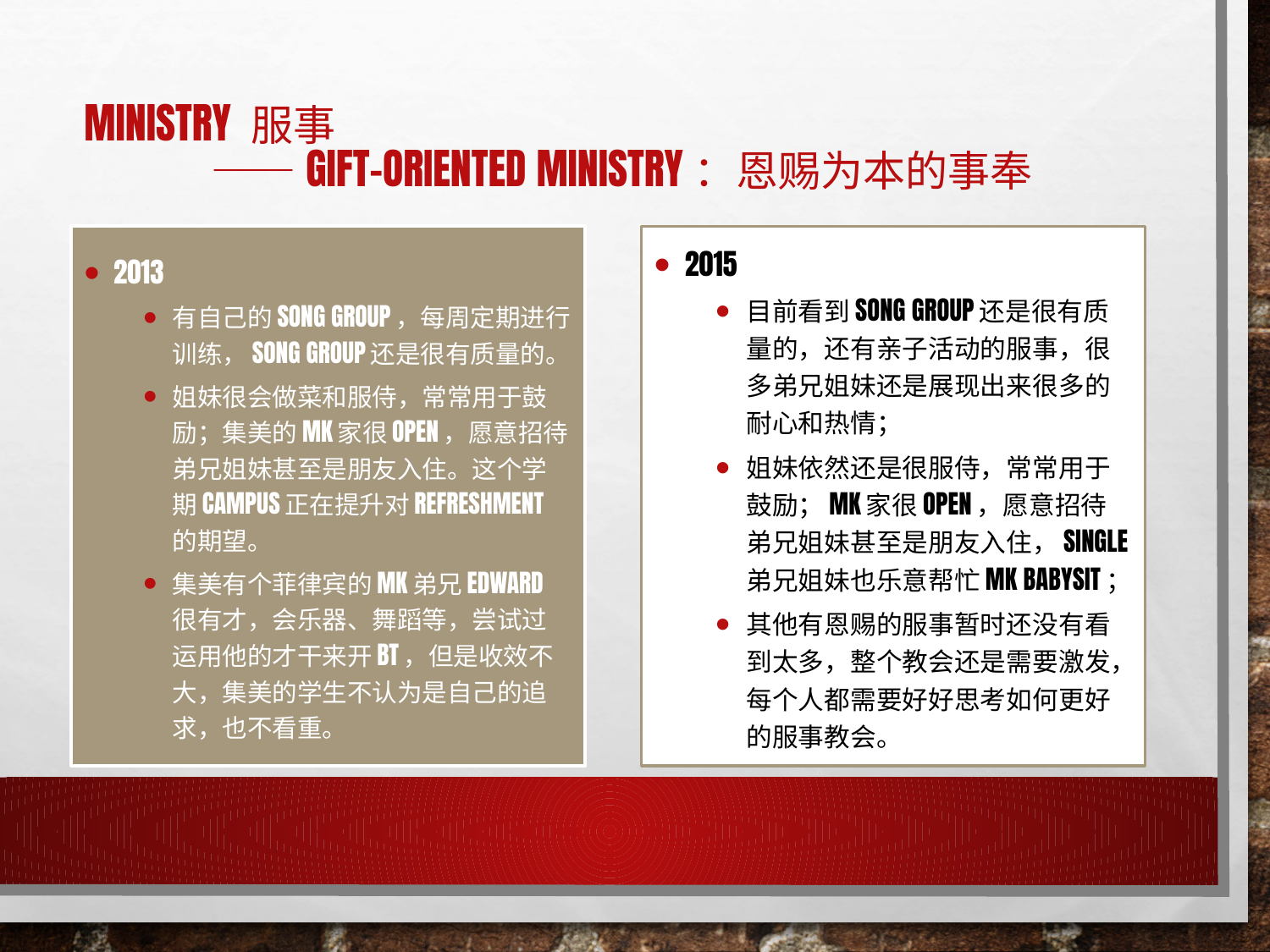

# Ministry 服事 ——Gift-oriented Ministry：恩赐为本的事奉
2013
有自己的song group，每周定期进行训练，song group还是很有质量的。
姐妹很会做菜和服侍，常常用于鼓励；集美的MK家很open，愿意招待弟兄姐妹甚至是朋友入住。这个学期campus正在提升对refreshment的期望。
集美有个菲律宾的MK弟兄Edward很有才，会乐器、舞蹈等，尝试过运用他的才干来开BT，但是收效不大，集美的学生不认为是自己的追求，也不看重。
2015
目前看到song group还是很有质量的，还有亲子活动的服事，很多弟兄姐妹还是展现出来很多的耐心和热情；
姐妹依然还是很服侍，常常用于鼓励；MK家很open，愿意招待弟兄姐妹甚至是朋友入住，SIngle弟兄姐妹也乐意帮忙MK babysit；
其他有恩赐的服事暂时还没有看到太多，整个教会还是需要激发，每个人都需要好好思考如何更好的服事教会。